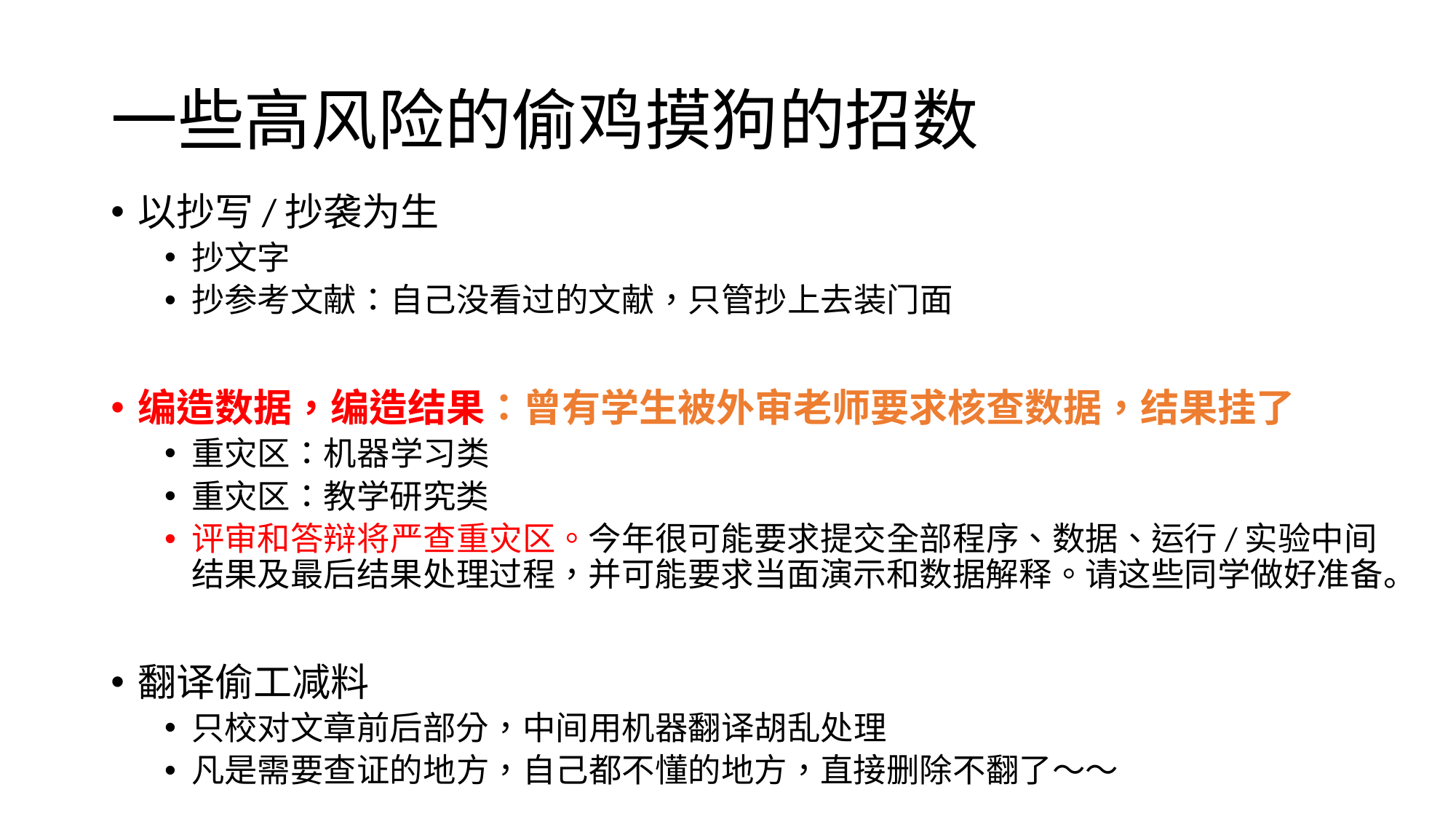

# 一些高风险的偷鸡摸狗的招数
以抄写/抄袭为生
抄文字
抄参考文献：自己没看过的文献，只管抄上去装门面

编造数据，编造结果：曾有学生被外审老师要求核查数据，结果挂了
重灾区：机器学习类
重灾区：教学研究类
评审和答辩将严查重灾区。今年很可能要求提交全部程序、数据、运行/实验中间结果及最后结果处理过程，并可能要求当面演示和数据解释。请这些同学做好准备。

翻译偷工减料
只校对文章前后部分，中间用机器翻译胡乱处理
凡是需要查证的地方，自己都不懂的地方，直接删除不翻了～～